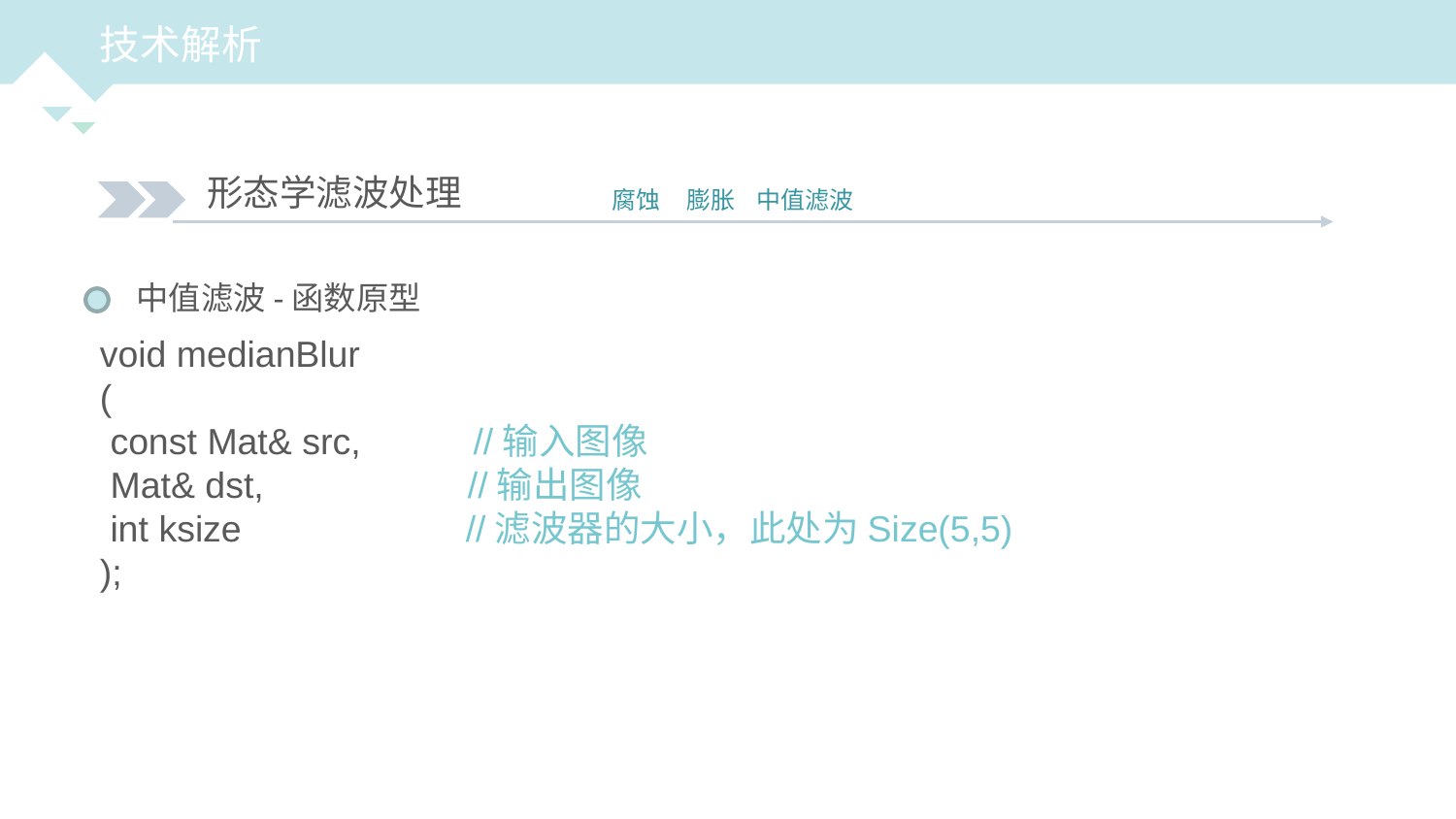

技术解析
形态学滤波处理
腐蚀     膨胀    中值滤波

中值滤波-函数原型

void medianBlur
(
 const Mat& src,           //输入图像
 Mat& dst,                    //输出图像
 int ksize                      //滤波器的大小，此处为Size(5,5)
);